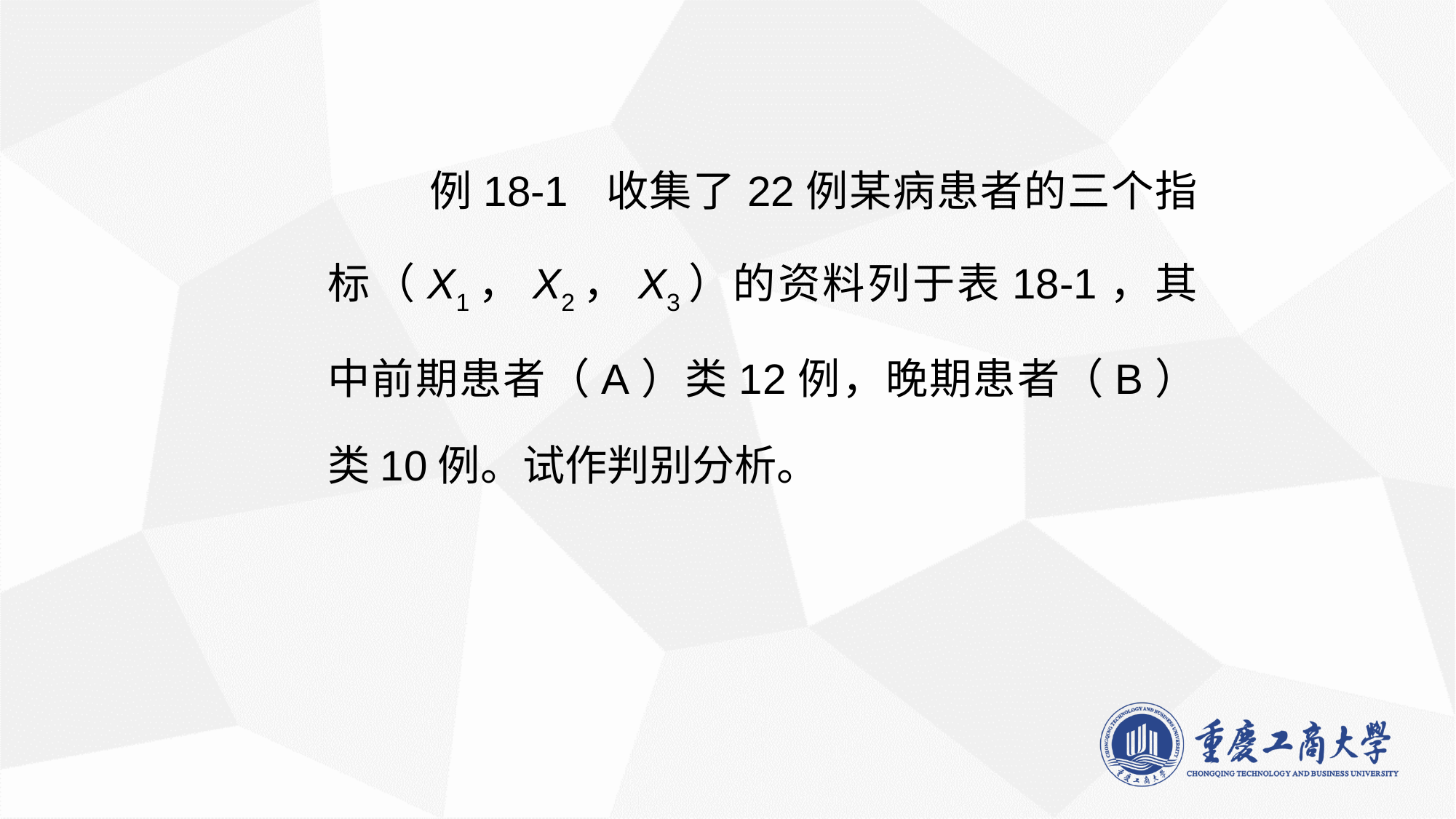

例18-1  收集了22例某病患者的三个指标（X1，X2，X3）的资料列于表18-1，其中前期患者（A）类12例，晚期患者（B）类10例。试作判别分析。